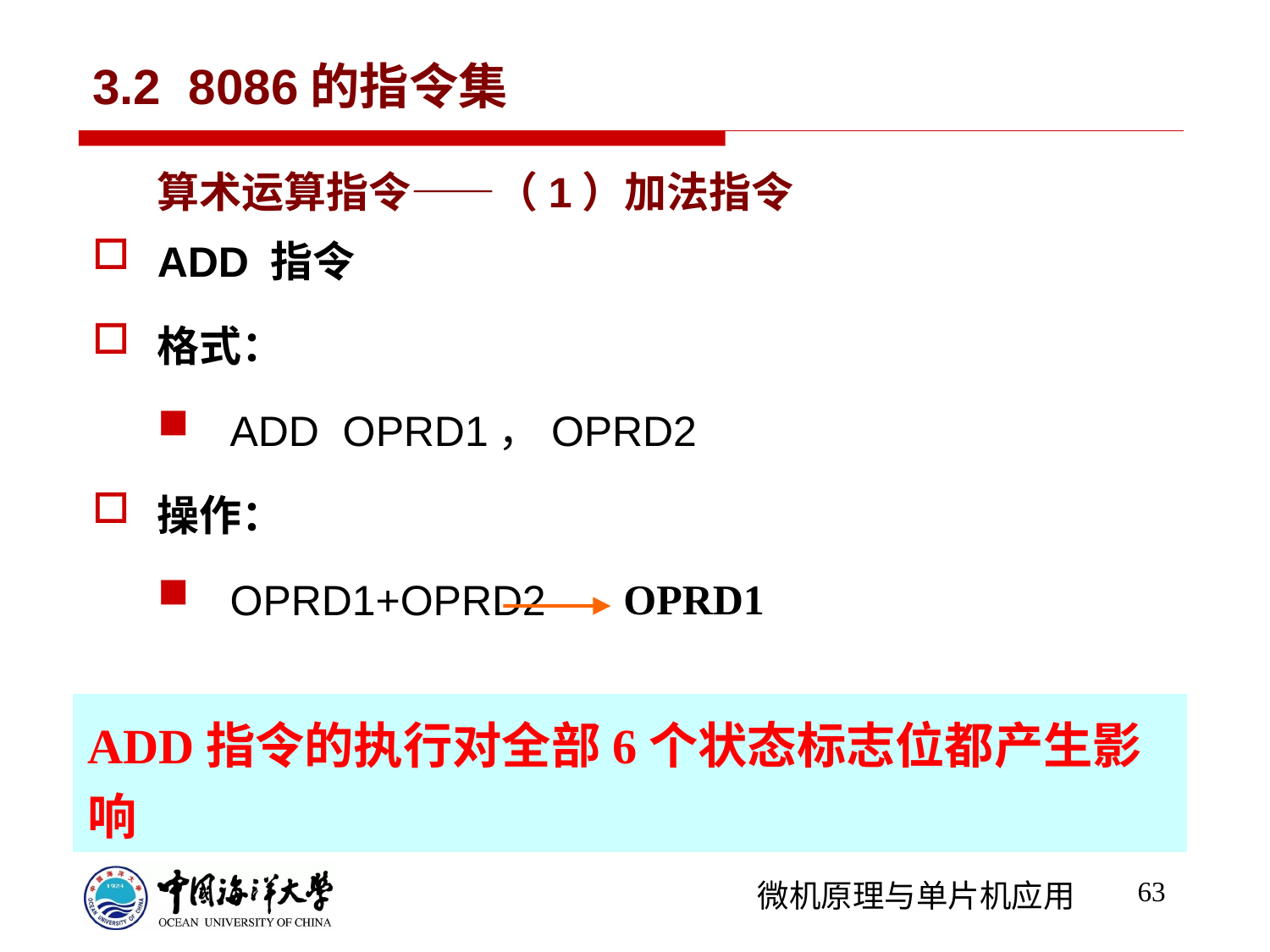

# 3.2  8086的指令集
算术运算指令——（1）加法指令
ADD 指令
格式：
 ADD  OPRD1，OPRD2
操作：
 OPRD1+OPRD2

OPRD1

ADD指令的执行对全部6个状态标志位都产生影响
63